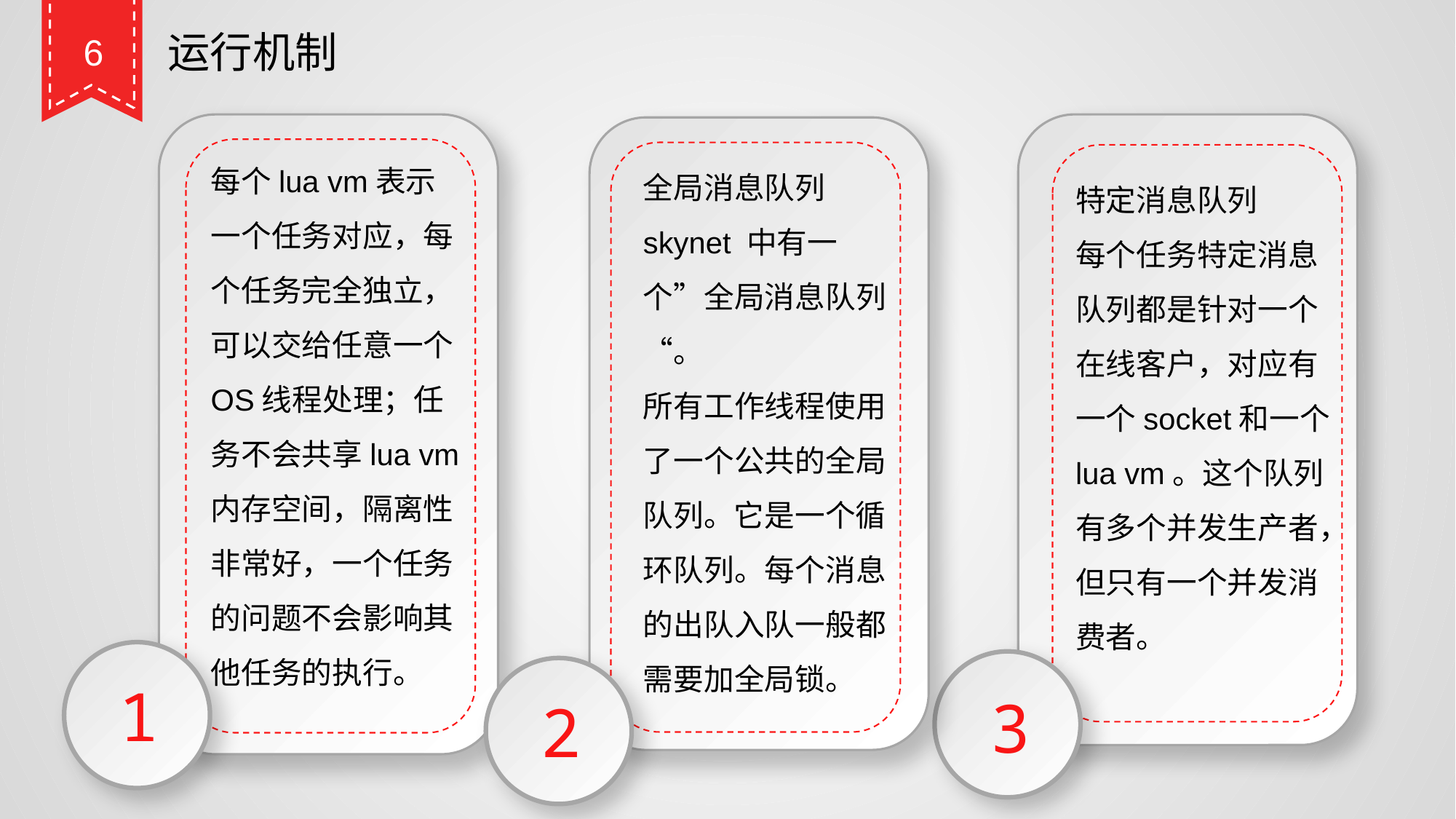

运行机制
6

每个lua vm表示一个任务对应，每个任务完全独立，可以交给任意一个OS线程处理；任务不会共享lua vm内存空间，隔离性非常好，一个任务的问题不会影响其他任务的执行。

全局消息队列
skynet 中有一个”全局消息队列“。
所有工作线程使用了一个公共的全局队列。它是一个循环队列。每个消息的出队入队一般都需要加全局锁。
特定消息队列
每个任务特定消息队列都是针对一个在线客户，对应有一个socket和一个lua vm。这个队列有多个并发生产者，但只有一个并发消费者。
02
03
01

1
3
2